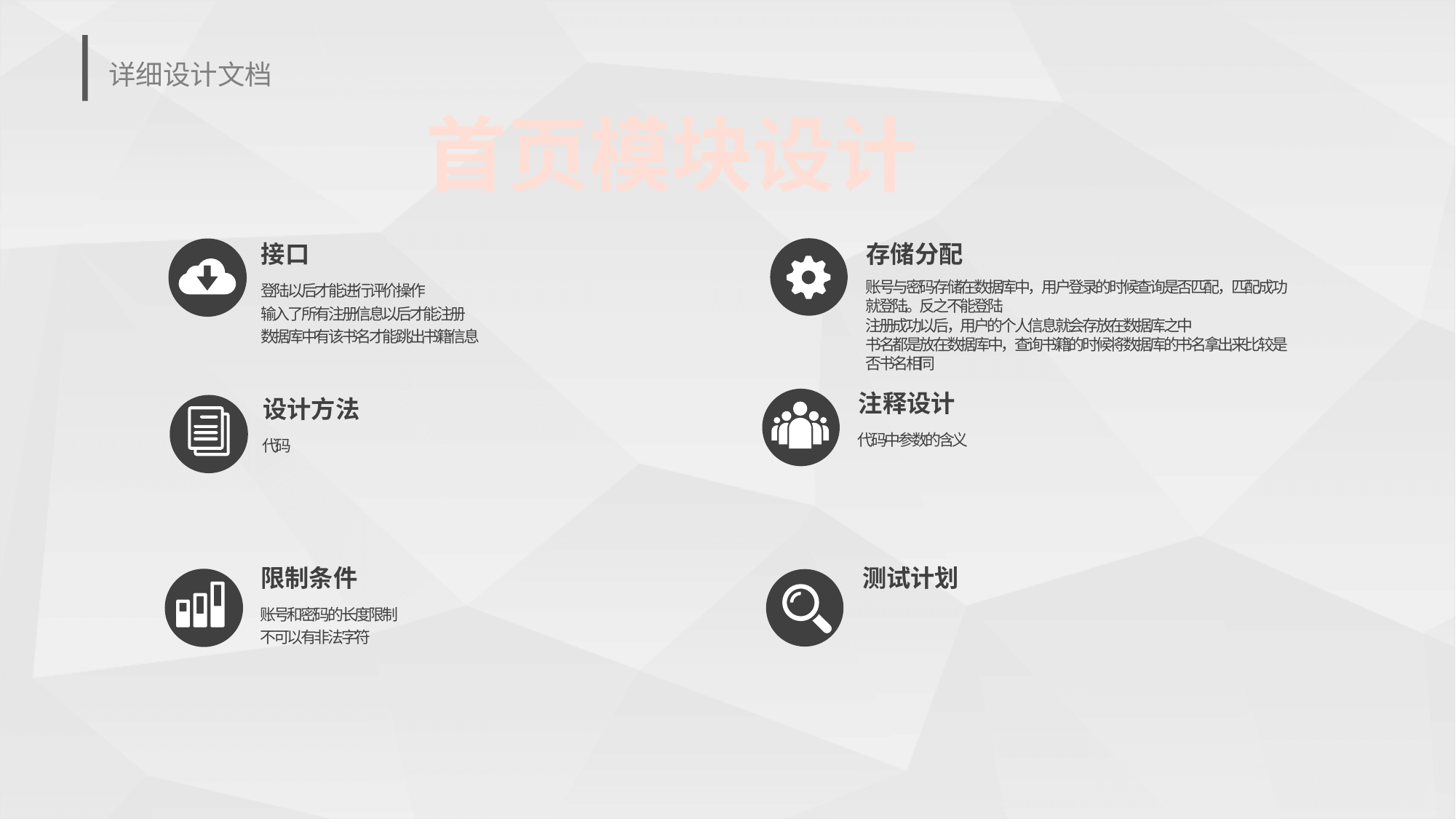

# 详细设计文档
首页模块设计
接口
登陆以后才能进行评价操作
输入了所有注册信息以后才能注册
数据库中有该书名才能跳出书籍信息
存储分配
账号与密码存储在数据库中，用户登录的时候查询是否匹配，匹配成功就登陆。反之不能登陆
注册成功以后，用户的个人信息就会存放在数据库之中
书名都是放在数据库中，查询书籍的时候将数据库的书名拿出来比较是否书名相同

注释设计
代码中参数的含义

设计方法
代码

限制条件
账号和密码的长度限制
不可以有非法字符
测试计划